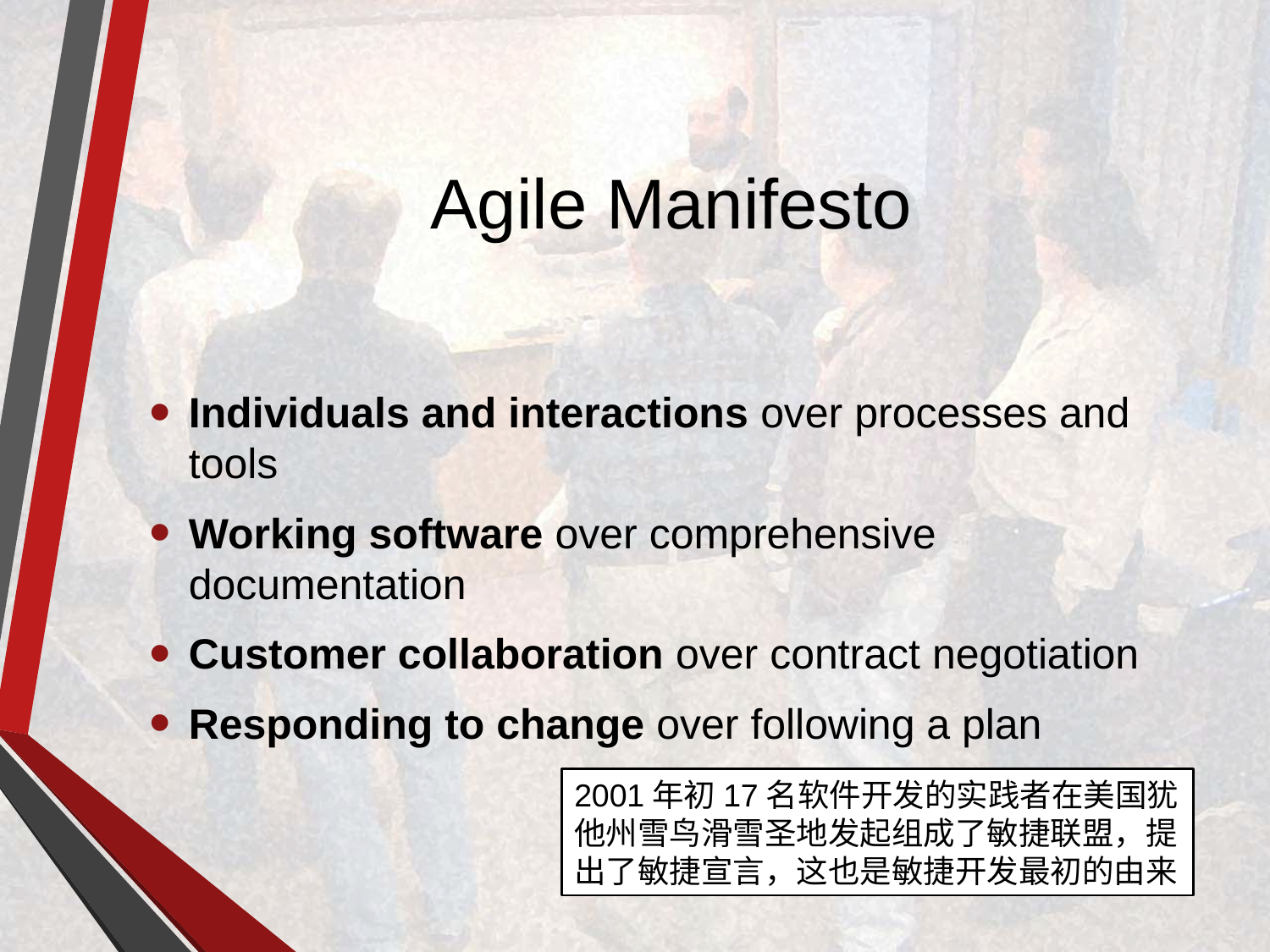

# Agile Manifesto
Individuals and interactions over processes and tools
Working software over comprehensive documentation
Customer collaboration over contract negotiation
Responding to change over following a plan

2001年初17名软件开发的实践者在美国犹他州雪鸟滑雪圣地发起组成了敏捷联盟，提出了敏捷宣言，这也是敏捷开发最初的由来